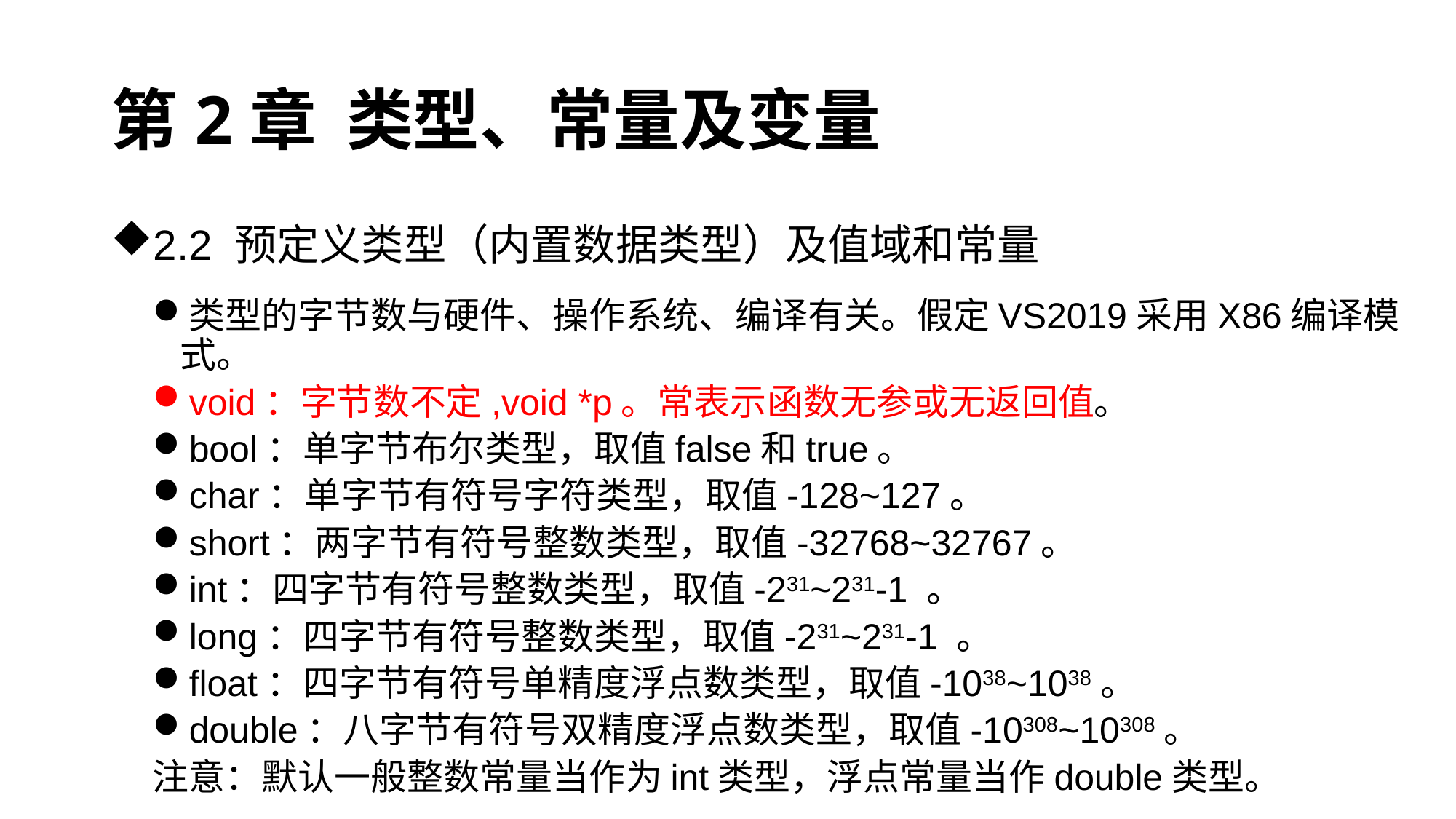

# 第2章  类型、常量及变量
2.2 预定义类型（内置数据类型）及值域和常量
类型的字节数与硬件、操作系统、编译有关。假定VS2019采用X86编译模式。
void：字节数不定,void *p。常表示函数无参或无返回值。
bool：单字节布尔类型，取值false和true。
char：单字节有符号字符类型，取值-128~127。
short：两字节有符号整数类型，取值-32768~32767。
int：四字节有符号整数类型，取值-231~231-1 。
long：四字节有符号整数类型，取值-231~231-1 。
float：四字节有符号单精度浮点数类型，取值-1038~1038。
double：八字节有符号双精度浮点数类型，取值-10308~10308。
注意：默认一般整数常量当作为int类型，浮点常量当作double类型。